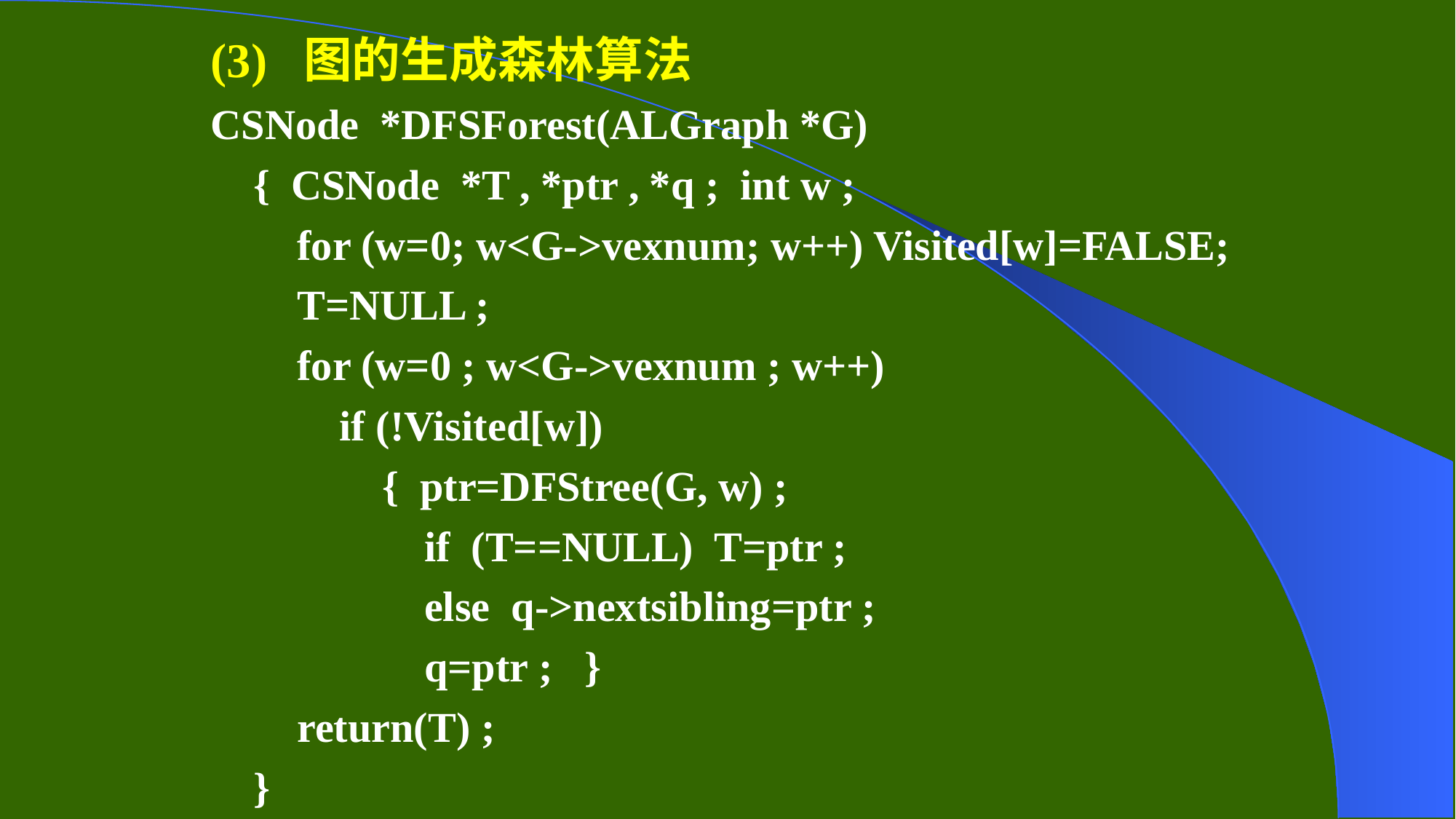

(3)  图的生成森林算法
CSNode  *DFSForest(ALGraph *G)
{  CSNode  *T , *ptr , *q ;  int w ;
for (w=0; w<G->vexnum; w++) Visited[w]=FALSE;
T=NULL ;
for (w=0 ; w<G->vexnum ; w++)
if (!Visited[w])
{  ptr=DFStree(G, w) ;
    if  (T==NULL)  T=ptr ;
    else  q->nextsibling=ptr ;
    q=ptr ;   }
return(T) ;
}